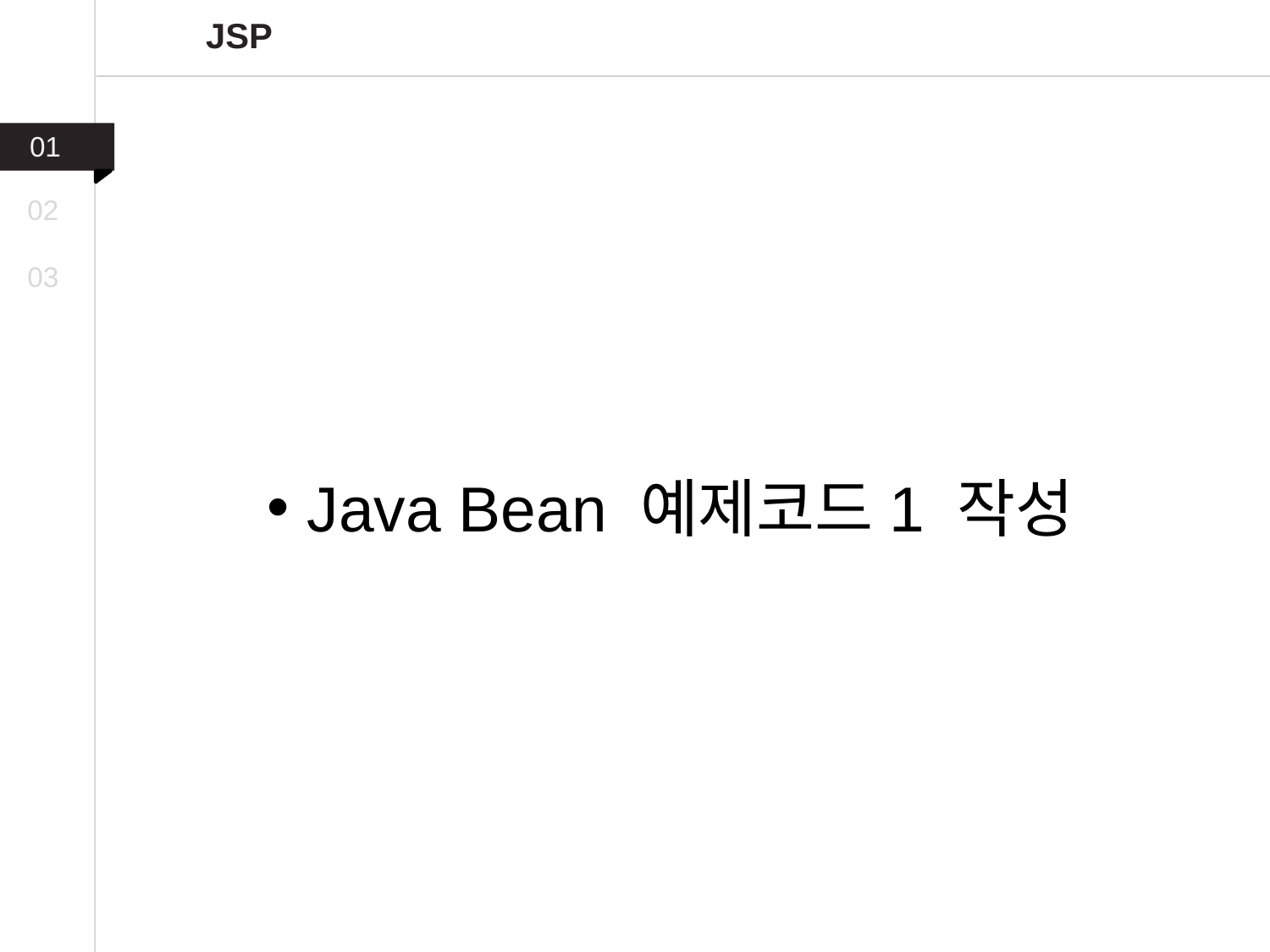

JSP
01

02
03
Java Bean 예제코드1 작성